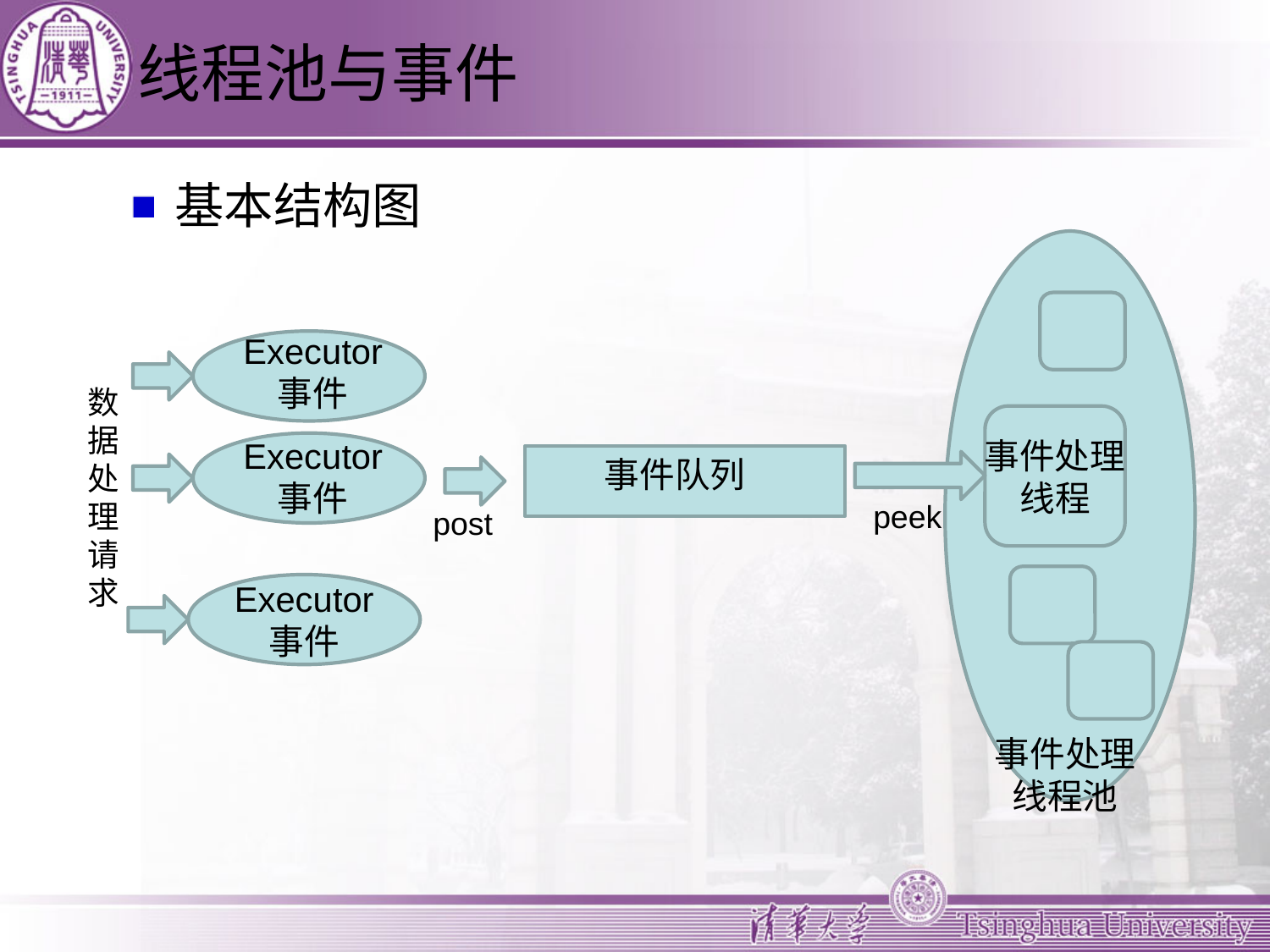

# 线程池与事件
基本结构图

Executor
事件

数据处理请求

Executor
事件
事件处理
线程

事件队列

peek
post

Executor
事件

事件处理
线程池